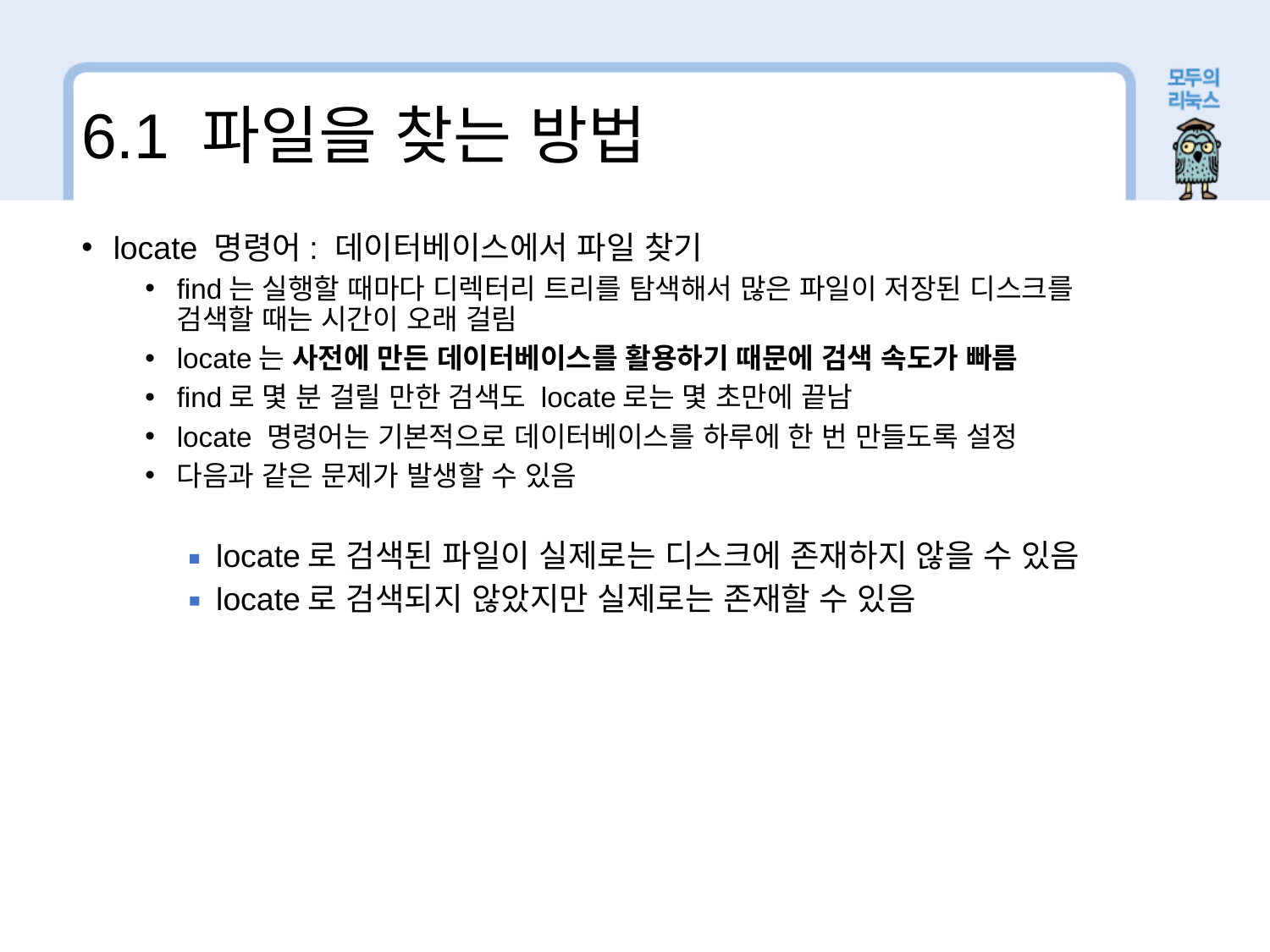

6.1 파일을 찾는 방법
locate 명령어: 데이터베이스에서 파일 찾기
find는 실행할 때마다 디렉터리 트리를 탐색해서 많은 파일이 저장된 디스크를 검색할 때는 시간이 오래 걸림
locate는 사전에 만든 데이터베이스를 활용하기 때문에 검색 속도가 빠름
find로 몇 분 걸릴 만한 검색도 locate로는 몇 초만에 끝남
locate 명령어는 기본적으로 데이터베이스를 하루에 한 번 만들도록 설정
다음과 같은 문제가 발생할 수 있음

        locate로 검색된 파일이 실제로는 디스크에 존재하지 않을 수 있음
        locate로 검색되지 않았지만 실제로는 존재할 수 있음